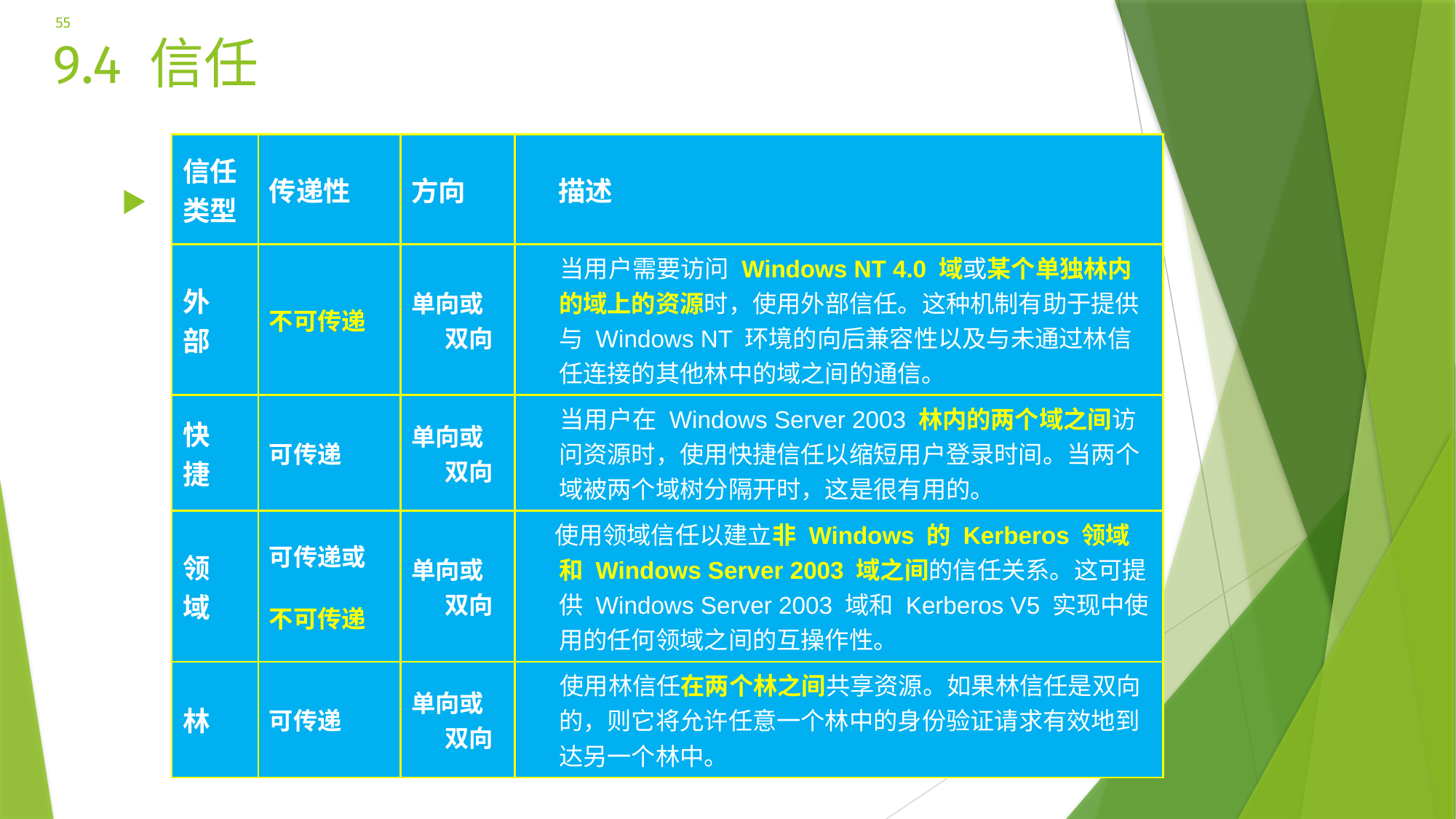

55
# 9.4 信任
| 信任 类型 | 传递性 | 方向 | 描述 |
| --- | --- | --- | --- |
| 外 部 | 不可传递 | 单向或双向 | 当用户需要访问 Windows NT 4.0 域或某个单独林内的域上的资源时，使用外部信任。这种机制有助于提供与 Windows NT 环境的向后兼容性以及与未通过林信任连接的其他林中的域之间的通信。 |
| 快 捷 | 可传递 | 单向或双向 | 当用户在 Windows Server 2003 林内的两个域之间访问资源时，使用快捷信任以缩短用户登录时间。当两个域被两个域树分隔开时，这是很有用的。 |
| 领 域 | 可传递或 不可传递 | 单向或双向 | 使用领域信任以建立非 Windows 的 Kerberos 领域和 Windows Server 2003 域之间的信任关系。这可提供 Windows Server 2003 域和 Kerberos V5 实现中使用的任何领域之间的互操作性。 |
| 林 | 可传递 | 单向或双向 | 使用林信任在两个林之间共享资源。如果林信任是双向的，则它将允许任意一个林中的身份验证请求有效地到达另一个林中。 |